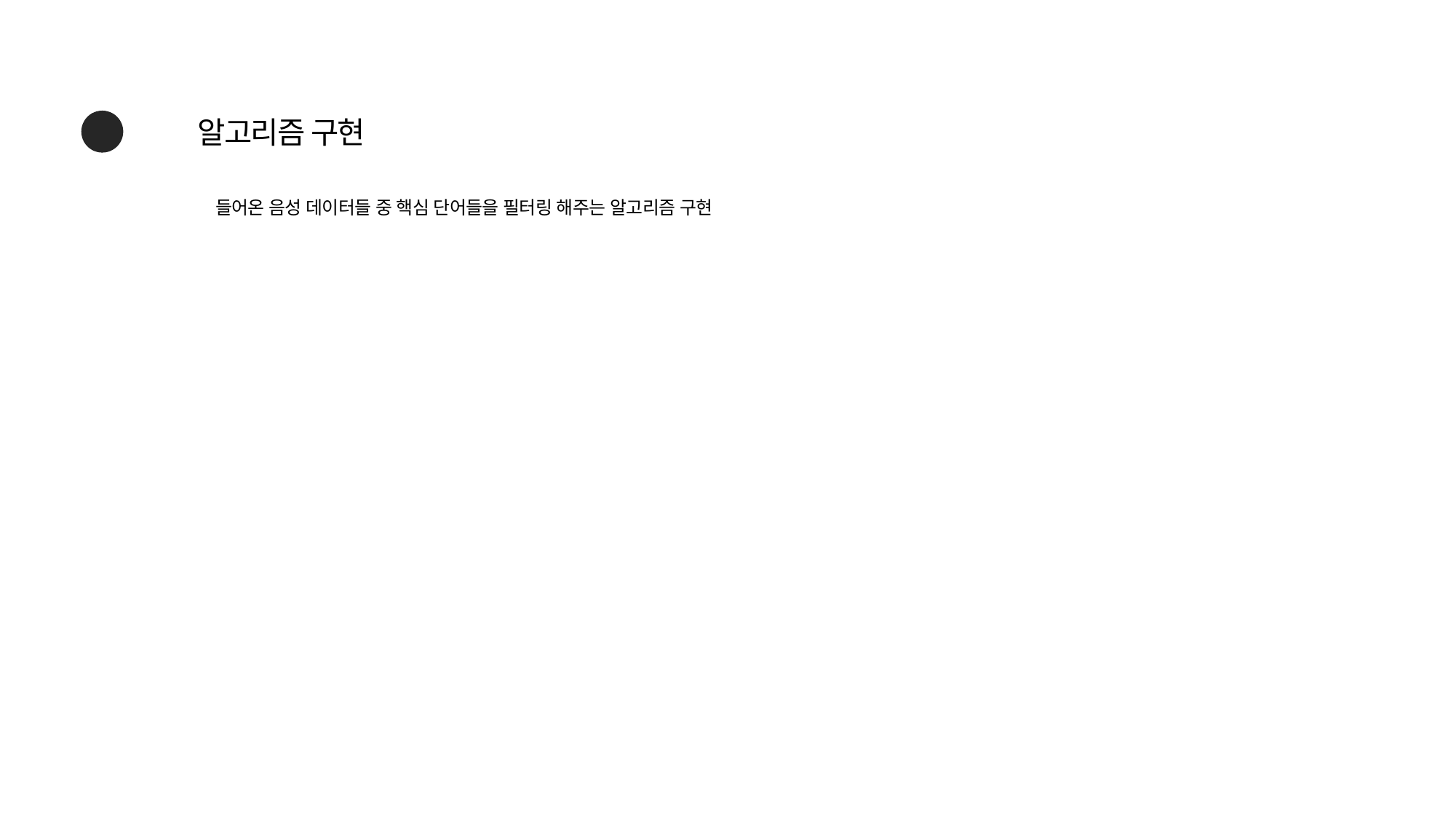

알고리즘 구현

01
들어온 음성 데이터들 중 핵심 단어들을 필터링 해주는 알고리즘 구현